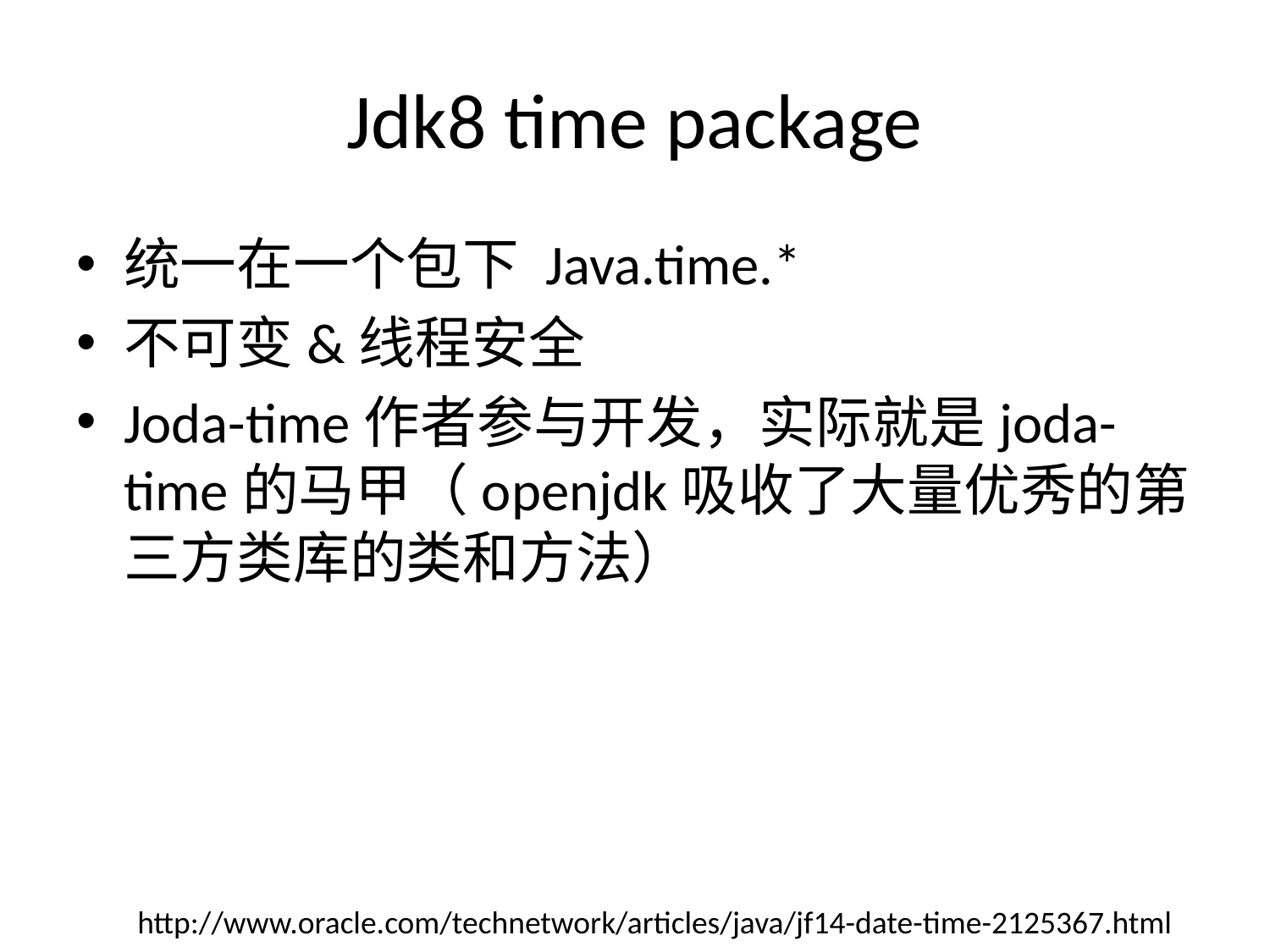

# Jdk8 time package
统一在一个包下 Java.time.*
不可变&线程安全
Joda-time作者参与开发，实际就是joda-time的马甲（openjdk吸收了大量优秀的第三方类库的类和方法）

http://www.oracle.com/technetwork/articles/java/jf14-date-time-2125367.html